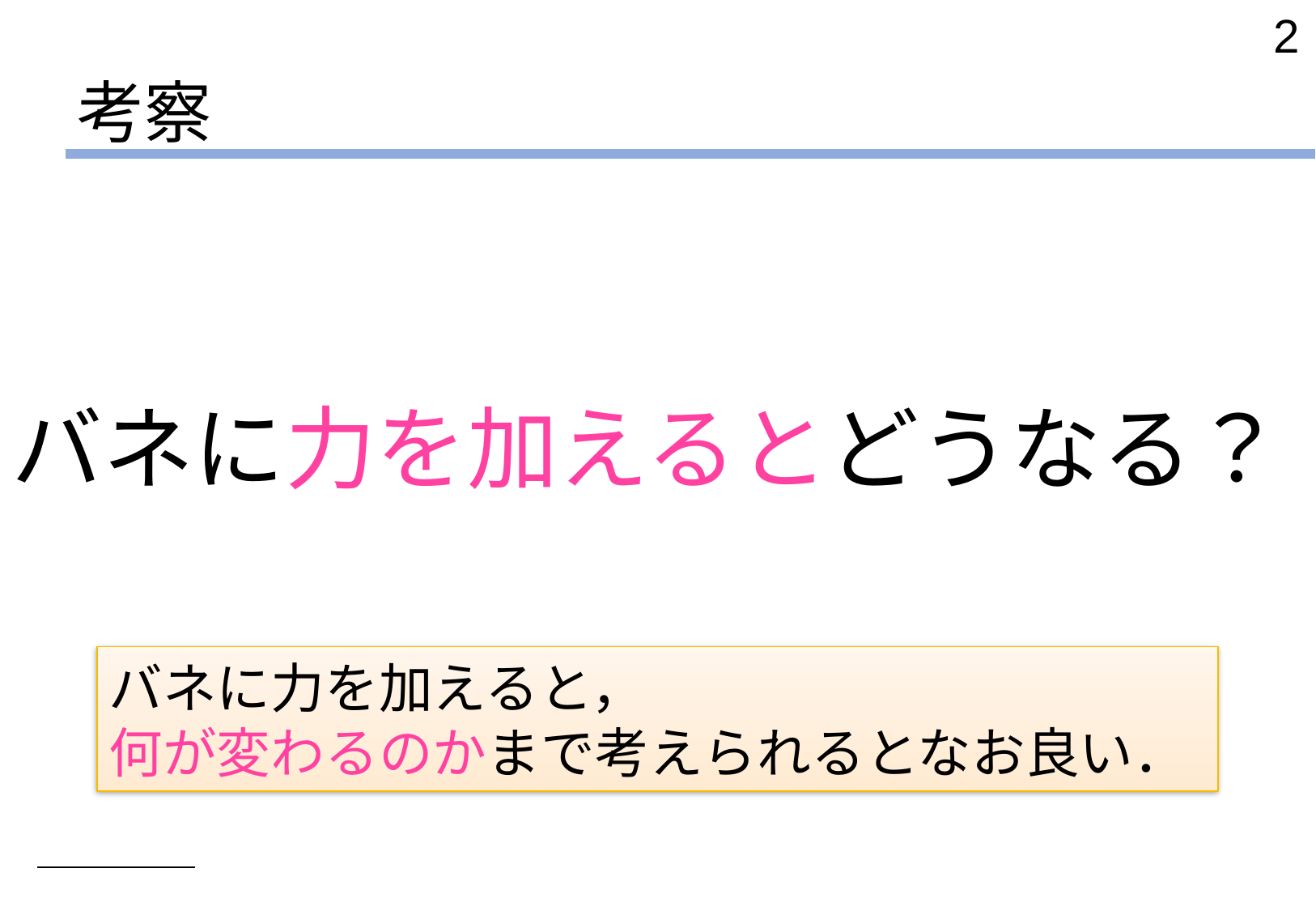

2
# 考察
バネに力を加えるとどうなる？
バネに力を加えると，
何が変わるのかまで考えられるとなお良い．